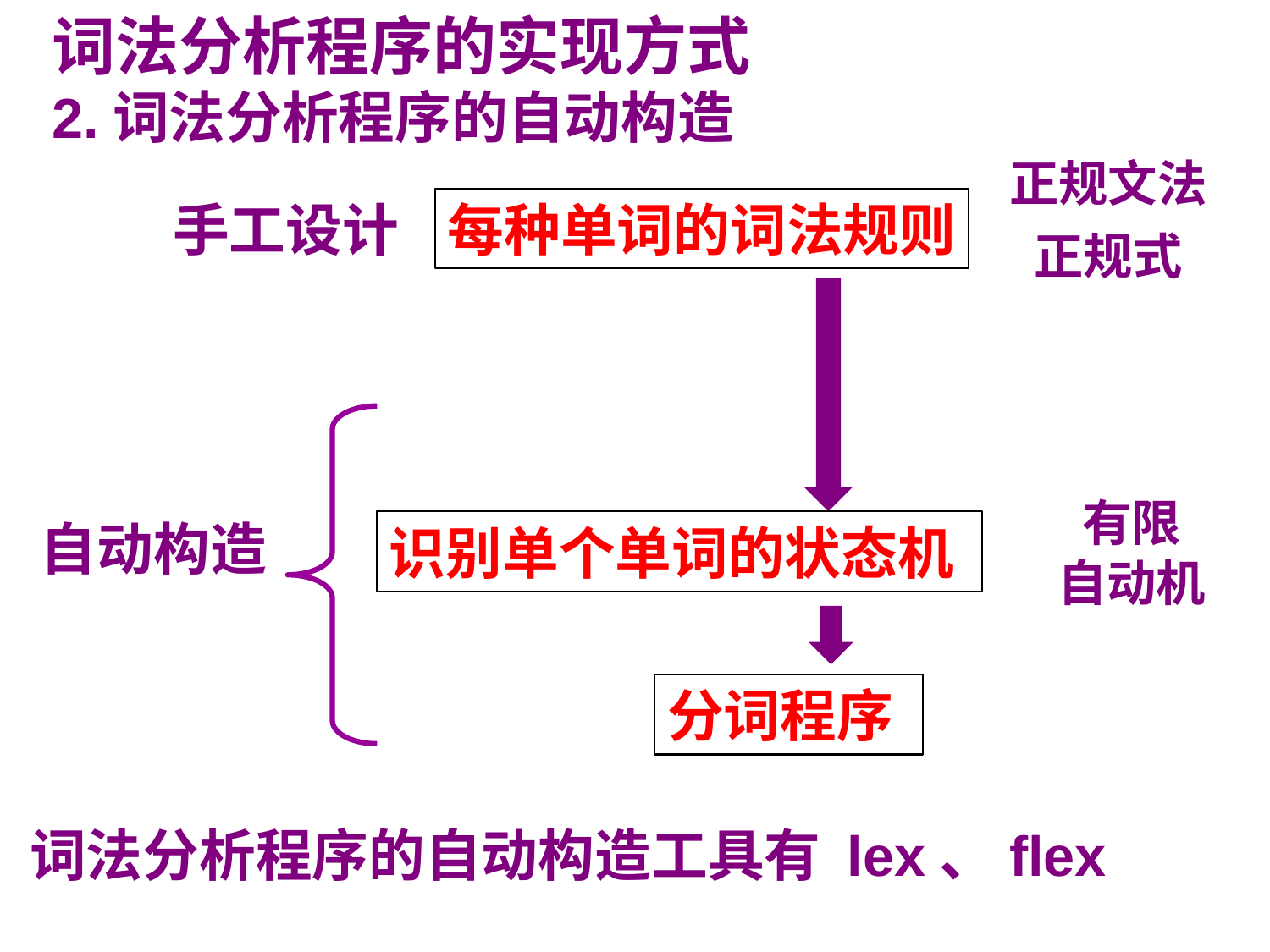

词法分析程序的实现方式
2.词法分析程序的自动构造
正规文法
手工设计
每种单词的词法规则
正规式

有限
自动机
自动构造
识别单个单词的状态机

分词程序
词法分析程序的自动构造工具有 lex、flex